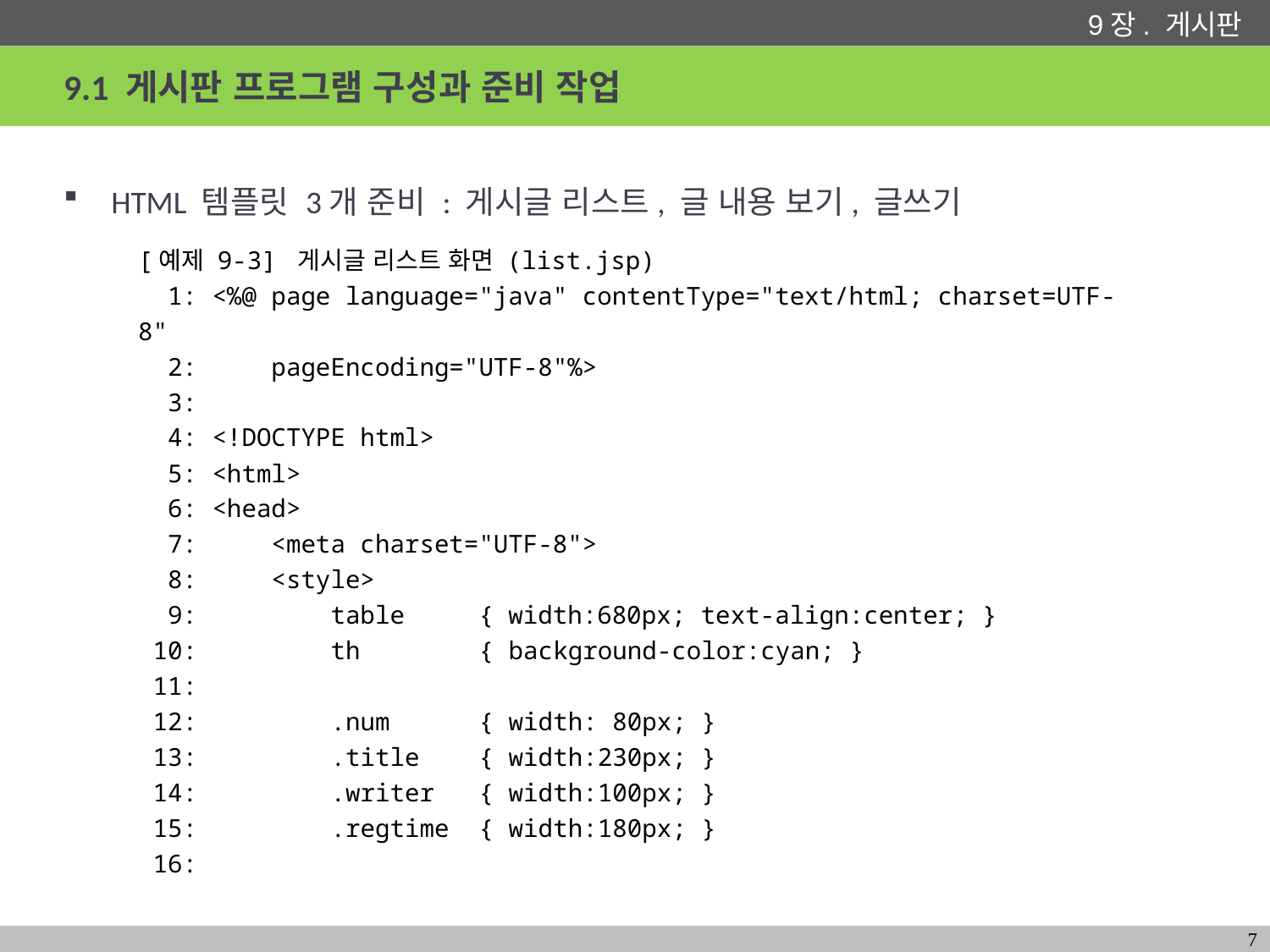

# 9.1 게시판 프로그램 구성과 준비 작업
HTML 템플릿 3개 준비 : 게시글 리스트, 글 내용 보기, 글쓰기
[예제 9-3] 게시글 리스트 화면 (list.jsp)
  1: <%@ page language="java" contentType="text/html; charset=UTF-8"
  2:     pageEncoding="UTF-8"%>
  3:
  4: <!DOCTYPE html>
  5: <html>
  6: <head>
  7:     <meta charset="UTF-8">
  8:     <style>
  9:         table     { width:680px; text-align:center; }
 10:         th        { background-color:cyan; }
 11:
 12:         .num      { width: 80px; }
 13:         .title    { width:230px; }
 14:         .writer   { width:100px; }
 15:         .regtime  { width:180px; }
 16:
7